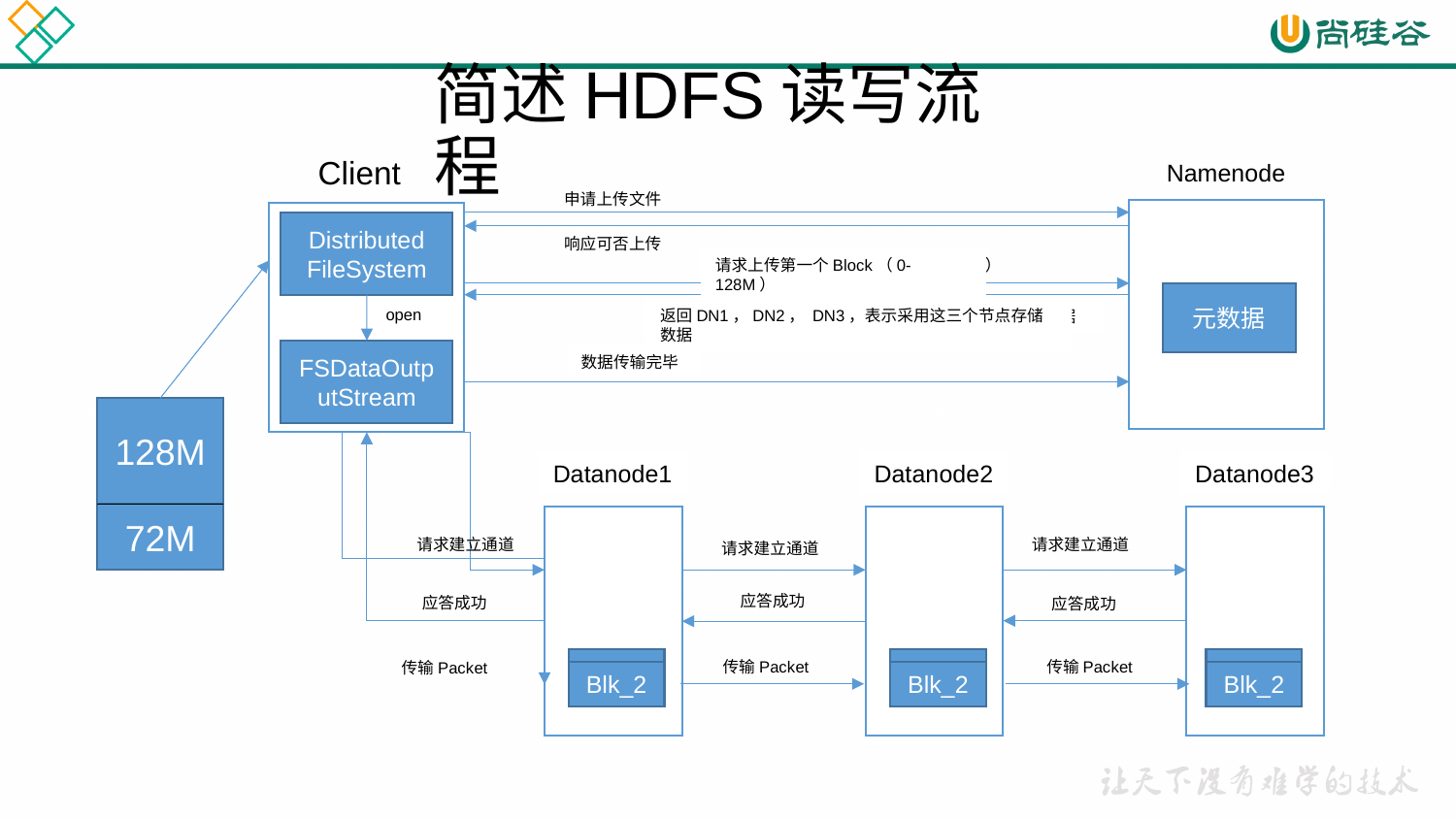

# 简述HDFS读写流程
Client
Namenode
申请上传文件

Distributed
FileSystem
响应可否上传
请求上传第二个Block（128M-200M）
请求上传第一个Block（0-128M）
元数据
open
返回DN1，DN2， DN3，表示采用这三个节点存储数据
返回DN4，DN5， DN6，表示采用这三个节点存储数据
FSDataOutputStream
数据传输完毕
200M
128M
Datanode5
Datanode1
Datanode2
Datanode3
Datanode4
Datanode6
72M

请求建立通道
请求建立通道
请求建立通道
应答成功
应答成功
应答成功
Blk_1
传输Packet
Blk_1
Blk_1
传输Packet
传输Packet
Blk_2
Blk_2
Blk_2